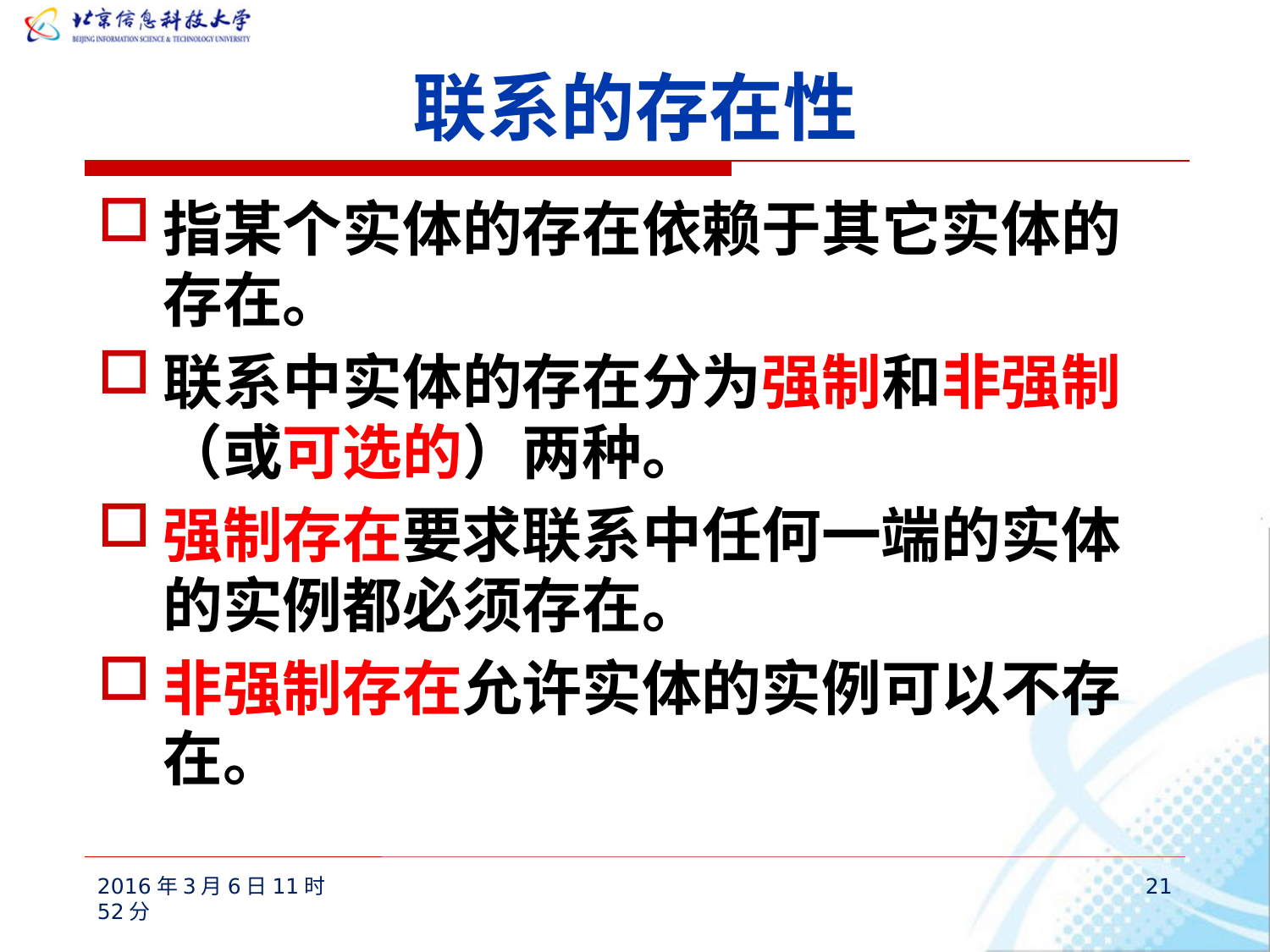

# 联系的存在性
指某个实体的存在依赖于其它实体的存在。
联系中实体的存在分为强制和非强制（或可选的）两种。
强制存在要求联系中任何一端的实体的实例都必须存在。
非强制存在允许实体的实例可以不存在。
2016年3月6日11时52分
21